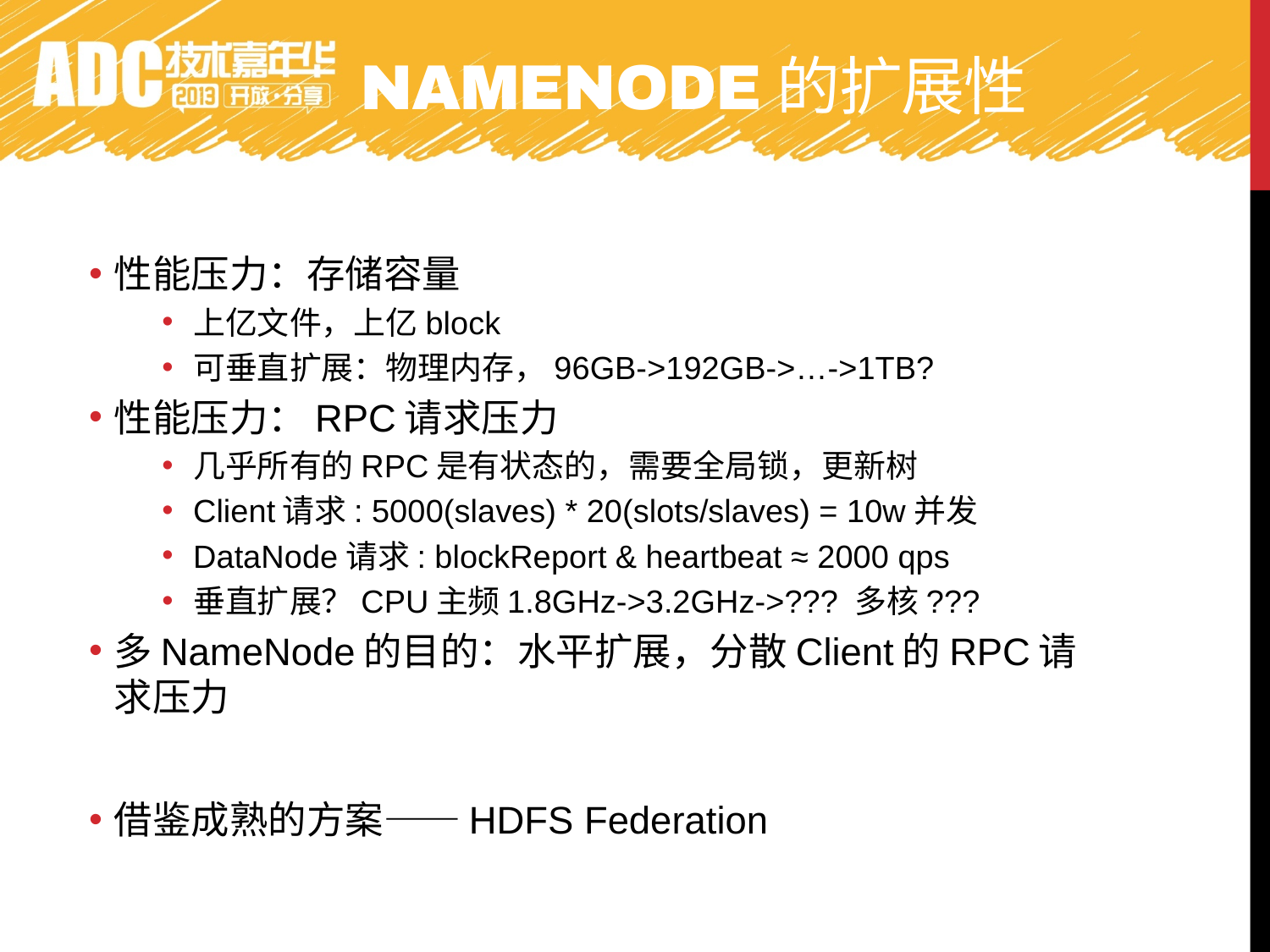

# NameNode的扩展性
性能压力：存储容量
上亿文件，上亿block
可垂直扩展：物理内存，96GB->192GB->…->1TB?
性能压力：RPC请求压力
几乎所有的RPC是有状态的，需要全局锁，更新树
Client请求: 5000(slaves) * 20(slots/slaves) = 10w并发
DataNode请求: blockReport & heartbeat ≈ 2000 qps
垂直扩展？CPU主频1.8GHz->3.2GHz->??? 多核???
多NameNode的目的：水平扩展，分散Client的RPC请求压力

借鉴成熟的方案——HDFS Federation